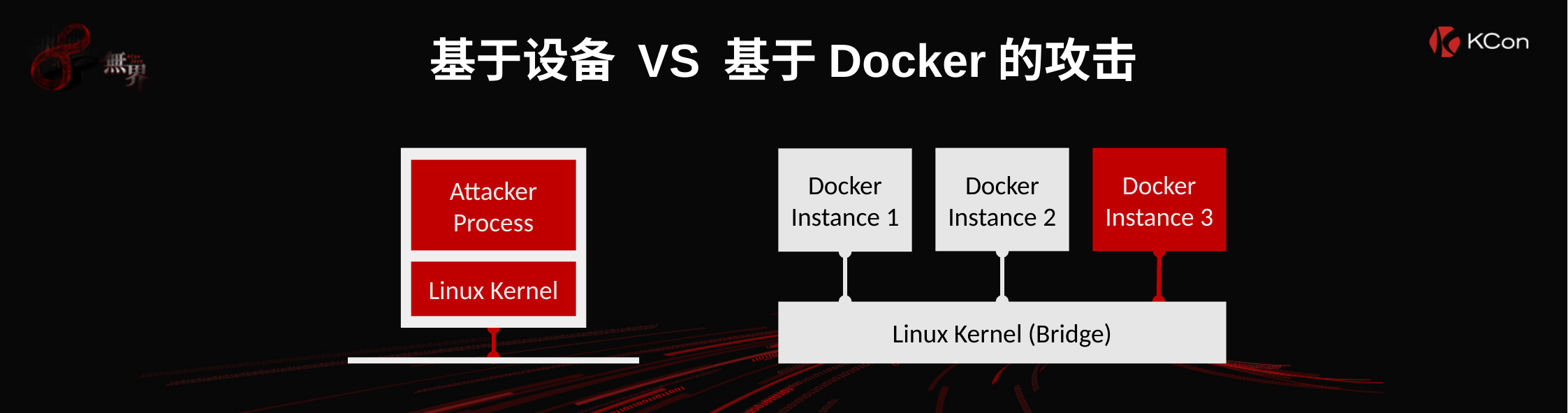

# 基于设备 VS 基于Docker的攻击

Attacker Process
Linux Kernel
Docker
Instance 2
Docker
Instance 3
Docker
Instance 1
Linux Kernel (Bridge)